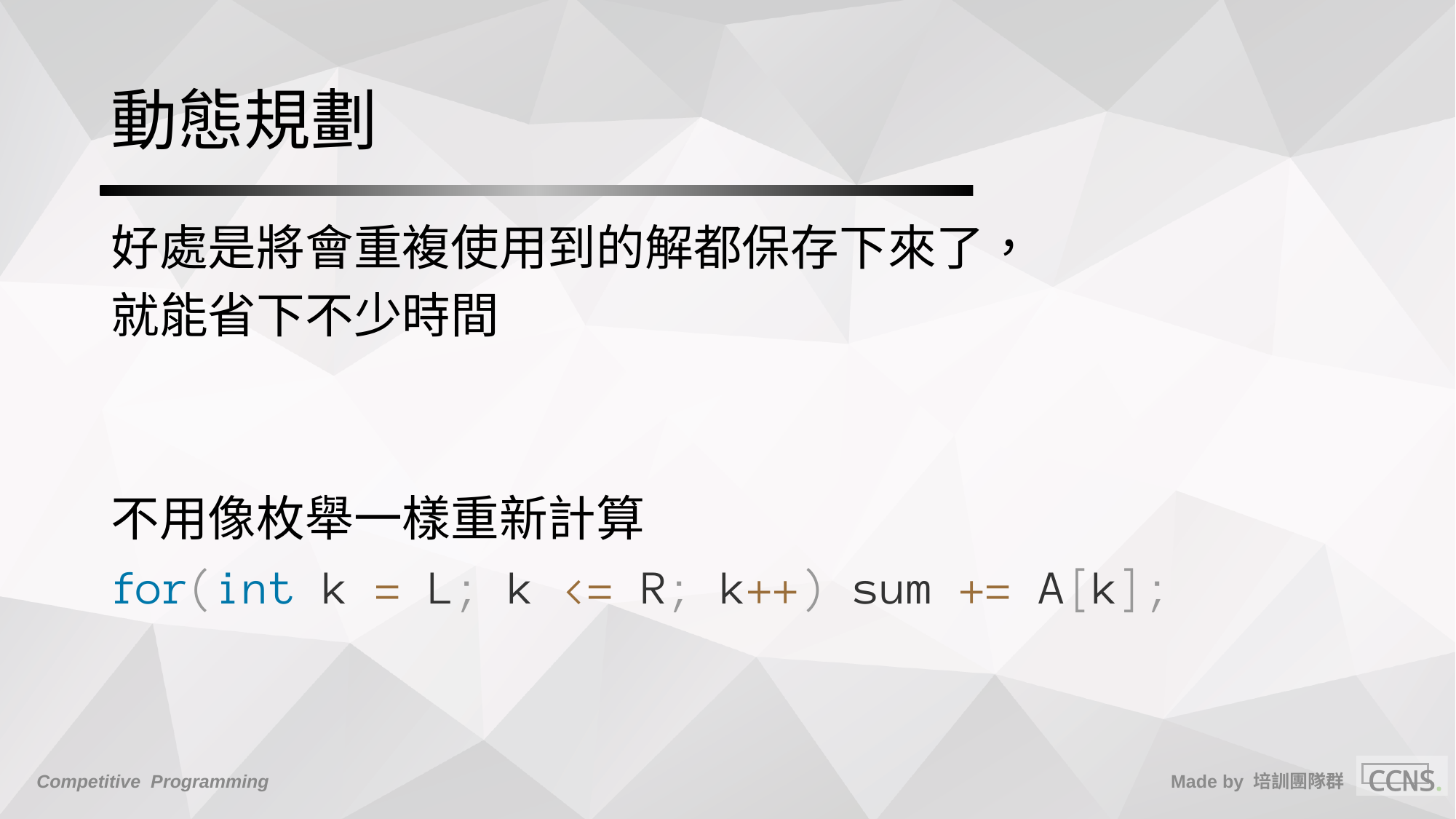

# 動態規劃
好處是將會重複使用到的解都保存下來了，
就能省下不少時間

不用像枚舉一樣重新計算
for(int k = L; k <= R; k++) sum += A[k];